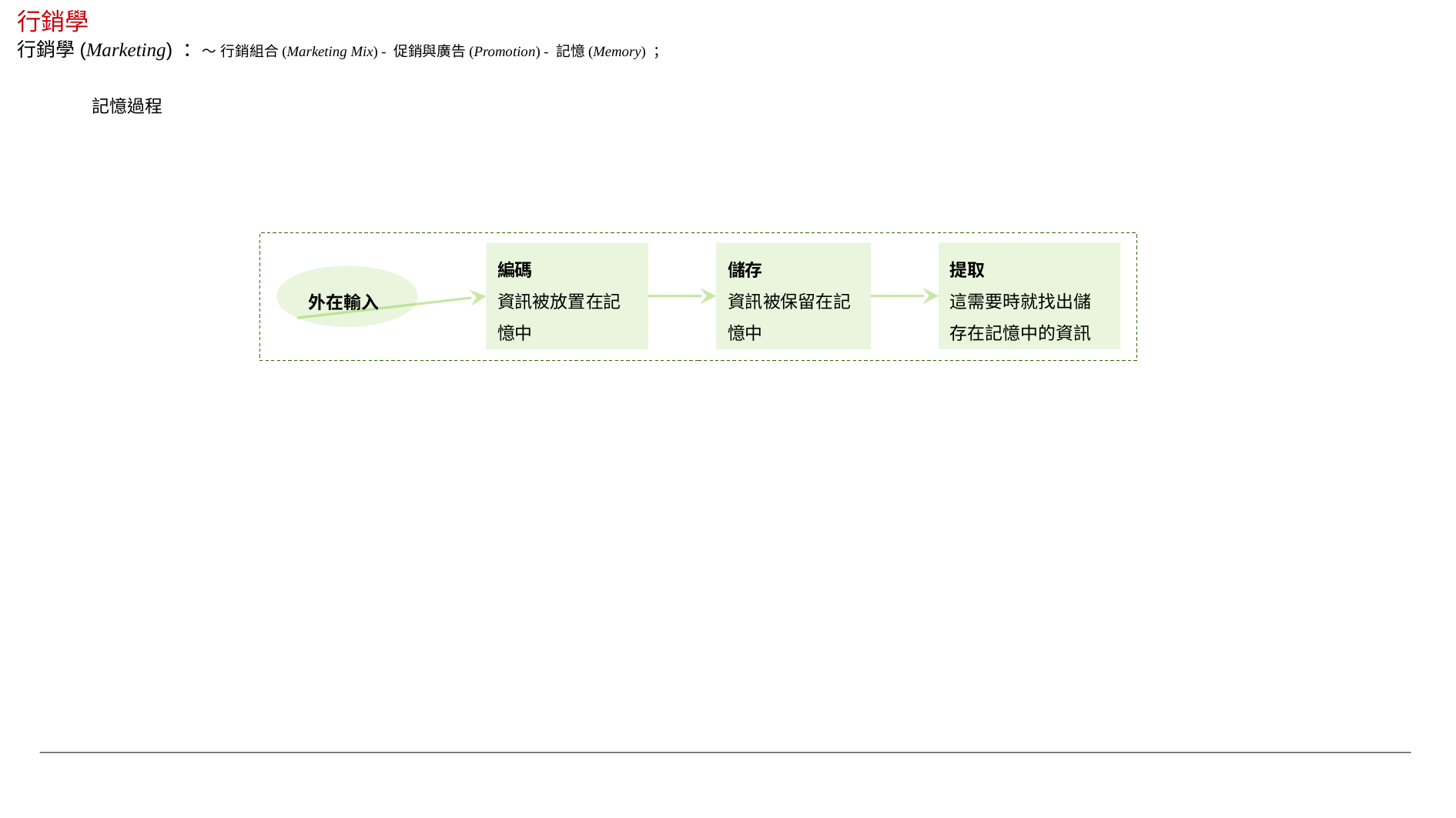

行銷學
行銷學(Marketing) ：～ 行銷組合(Marketing Mix) - 促銷與廣告(Promotion) - 記憶(Memory) ；
記憶過程

提取
這需要時就找出儲存在記憶中的資訊
編碼
資訊被放置在記憶中
儲存
資訊被保留在記憶中
外在輸入